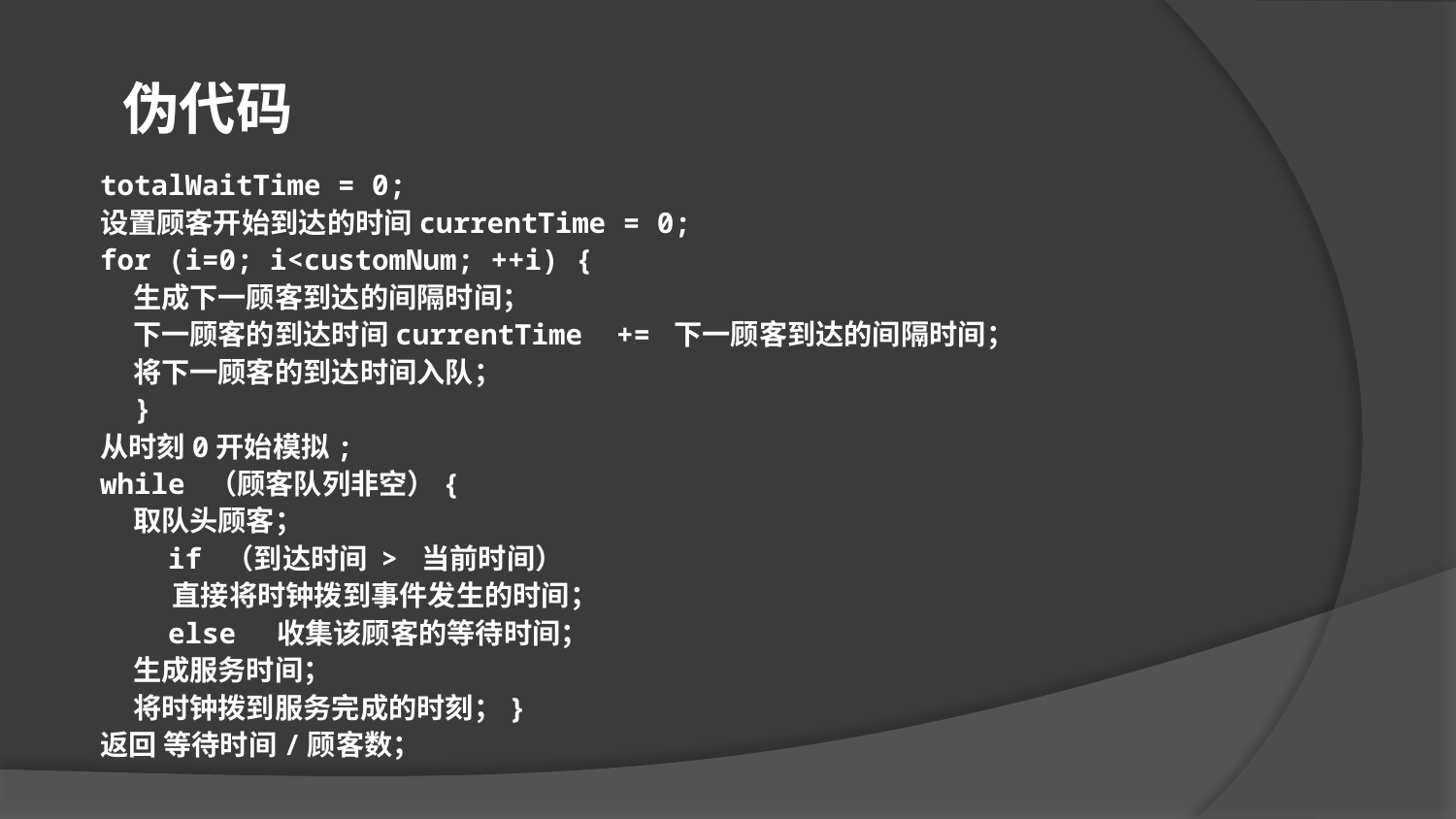

伪代码
totalWaitTime = 0;
设置顾客开始到达的时间currentTime = 0;
for (i=0; i<customNum; ++i) {
    生成下一顾客到达的间隔时间；
    下一顾客的到达时间currentTime  += 下一顾客到达的间隔时间；
    将下一顾客的到达时间入队；
  }
从时刻0开始模拟;
while （顾客队列非空）{
    取队头顾客；
    if （到达时间 > 当前时间）
          直接将时钟拨到事件发生的时间；
    else  收集该顾客的等待时间；
    生成服务时间；
    将时钟拨到服务完成的时刻；}
返回 等待时间/顾客数；